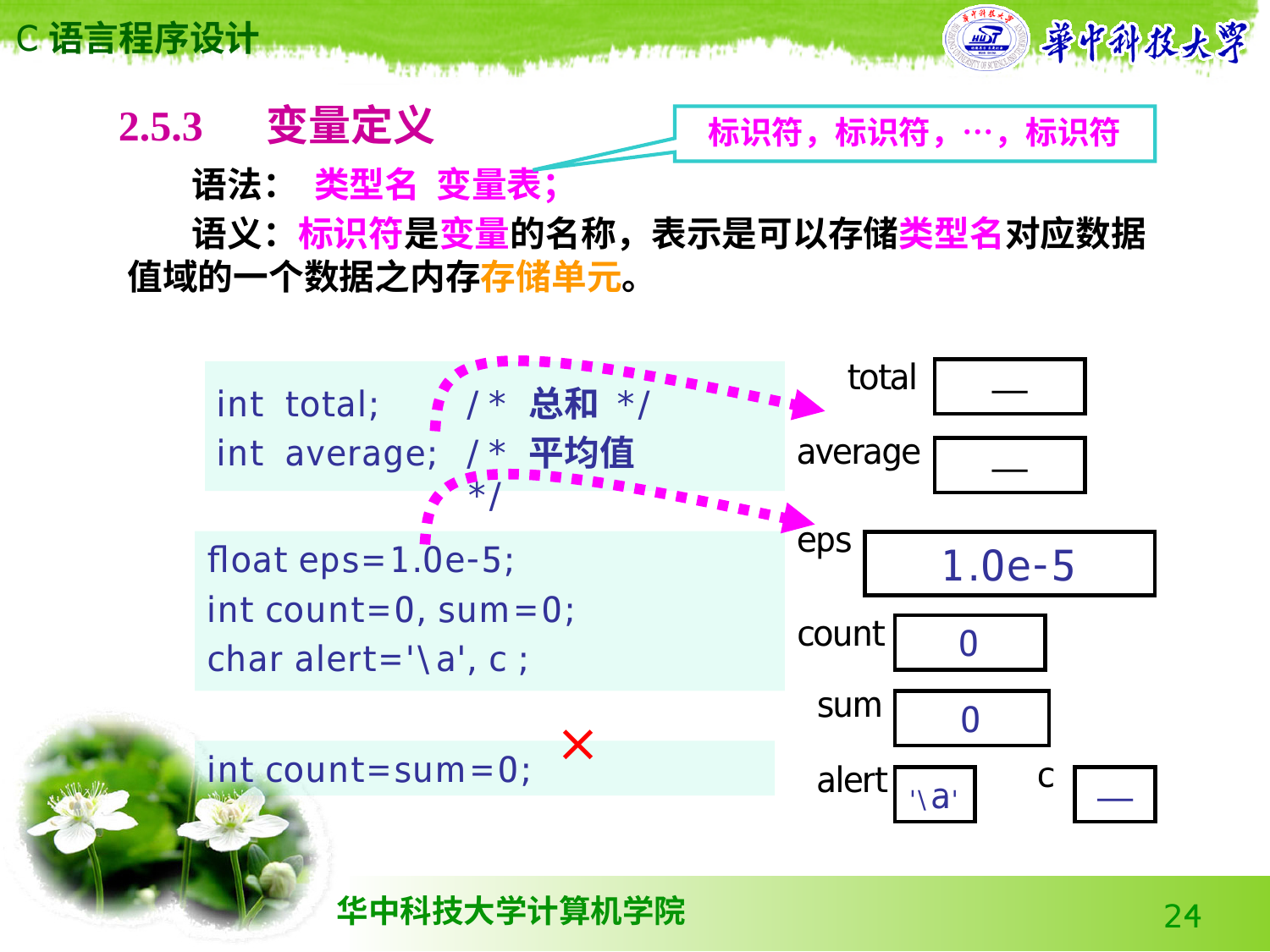

2.5.3 　变量定义
标识符，标识符，…，标识符
       语法：  类型名  变量表；
       语义：标识符是变量的名称，表示是可以存储类型名对应数据值域的一个数据之内存存储单元。
total
—
average
—

int  total;
int  average;
/* 总和 */
/* 平均值 */

eps
1.0e-5
count
0
sum
0
c
alert
'\a'
—

float eps=1.0e-5;
int count=0, sum=0;
char alert='\a', c ;
×
int count=sum=0;
24